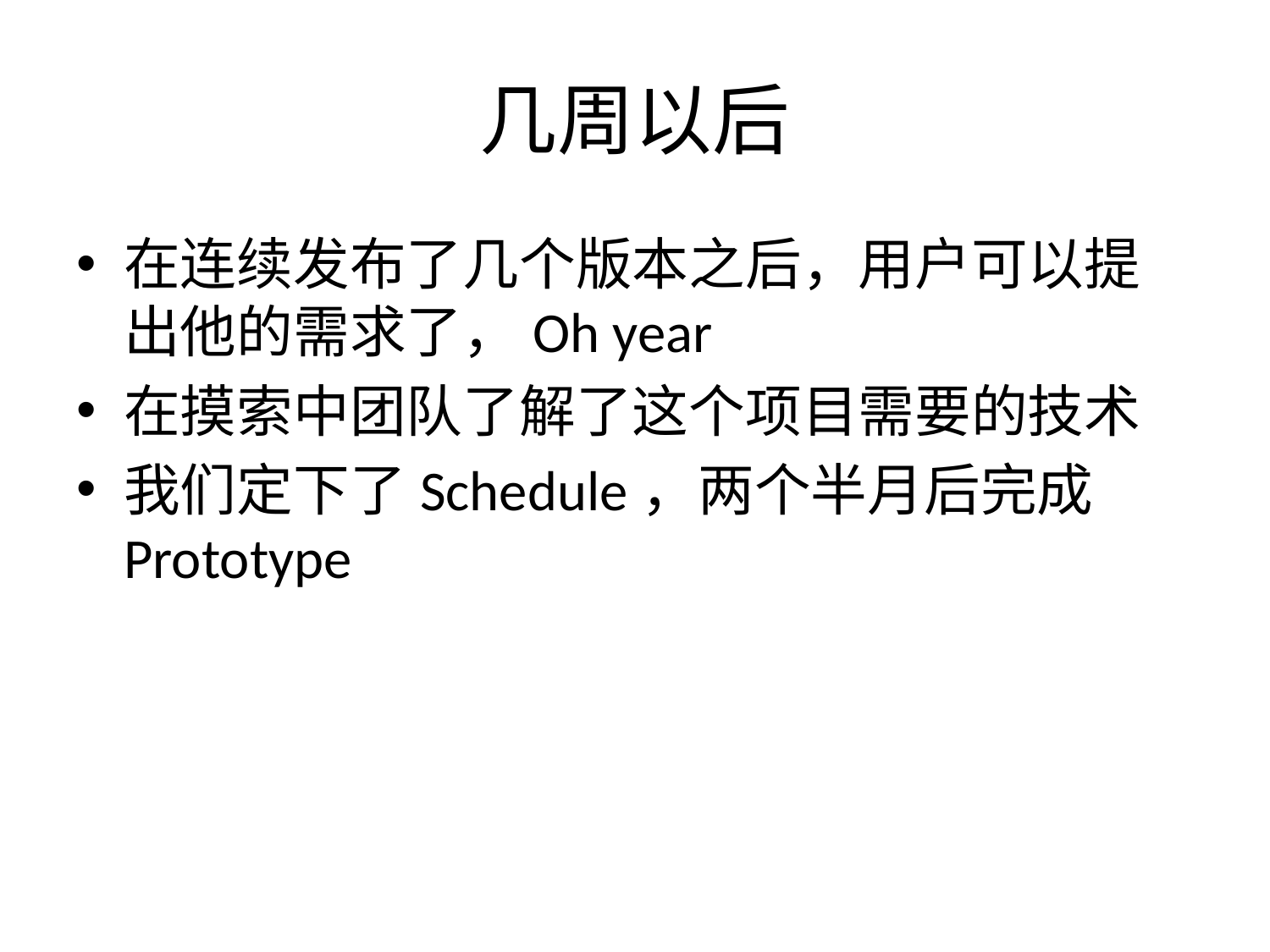

# 几周以后
在连续发布了几个版本之后，用户可以提出他的需求了，Oh year
在摸索中团队了解了这个项目需要的技术
我们定下了Schedule，两个半月后完成Prototype